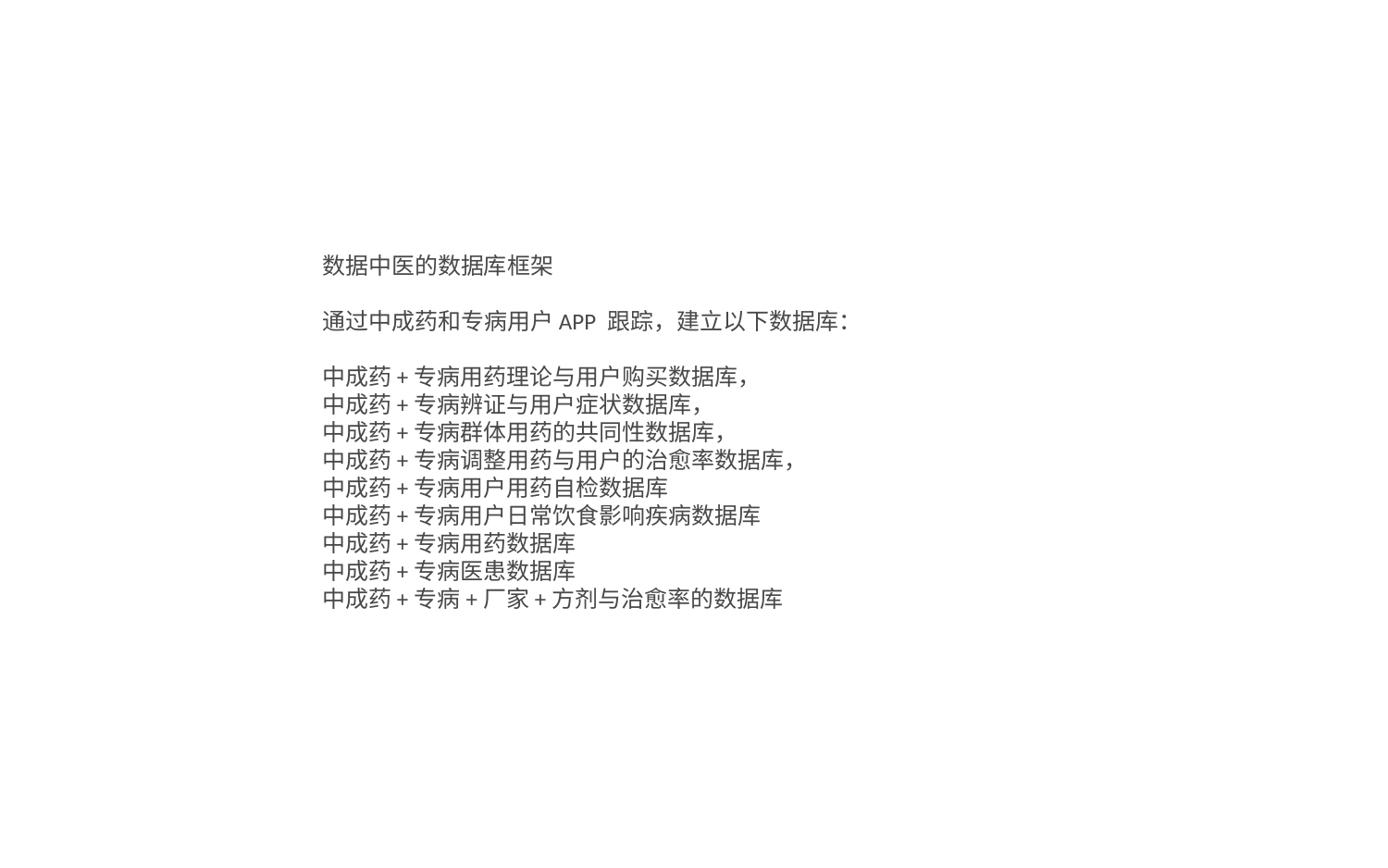

数据中医的数据库框架

通过中成药和专病用户APP 跟踪，建立以下数据库：

中成药+专病用药理论与用户购买数据库，
中成药+专病辨证与用户症状数据库，
中成药+专病群体用药的共同性数据库，
中成药+专病调整用药与用户的治愈率数据库，
中成药+专病用户用药自检数据库
中成药+专病用户日常饮食影响疾病数据库
中成药+专病用药数据库
中成药+专病医患数据库
中成药+专病+厂家+方剂与治愈率的数据库